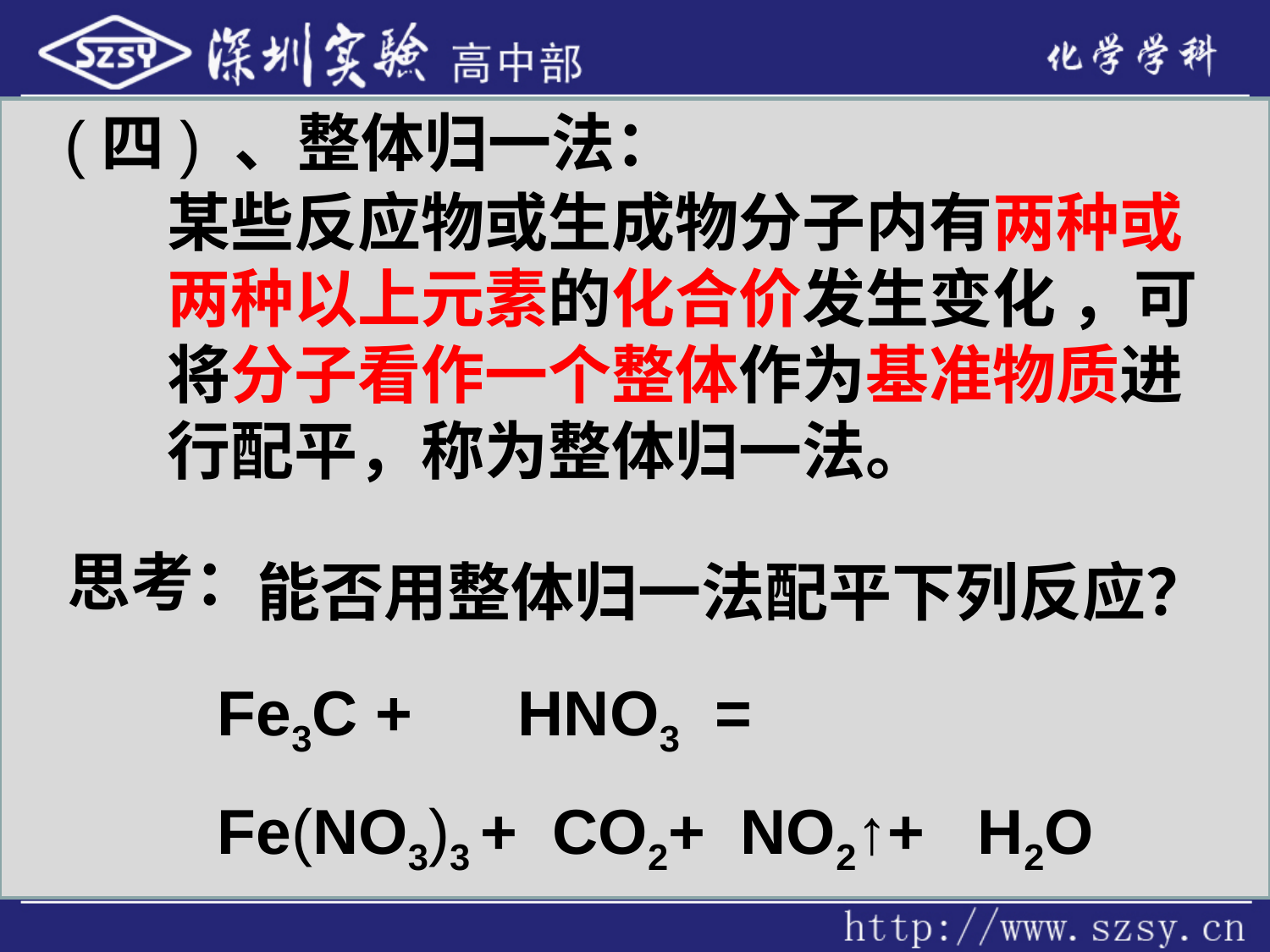

(四) 、整体归一法：
某些反应物或生成物分子内有两种或两种以上元素的化合价发生变化 ，可将分子看作一个整体作为基准物质进行配平，称为整体归一法。
思考：
能否用整体归一法配平下列反应？
Fe3C +      HNO3  =
Fe(NO3)3 +  CO2+  NO2↑+   H2O